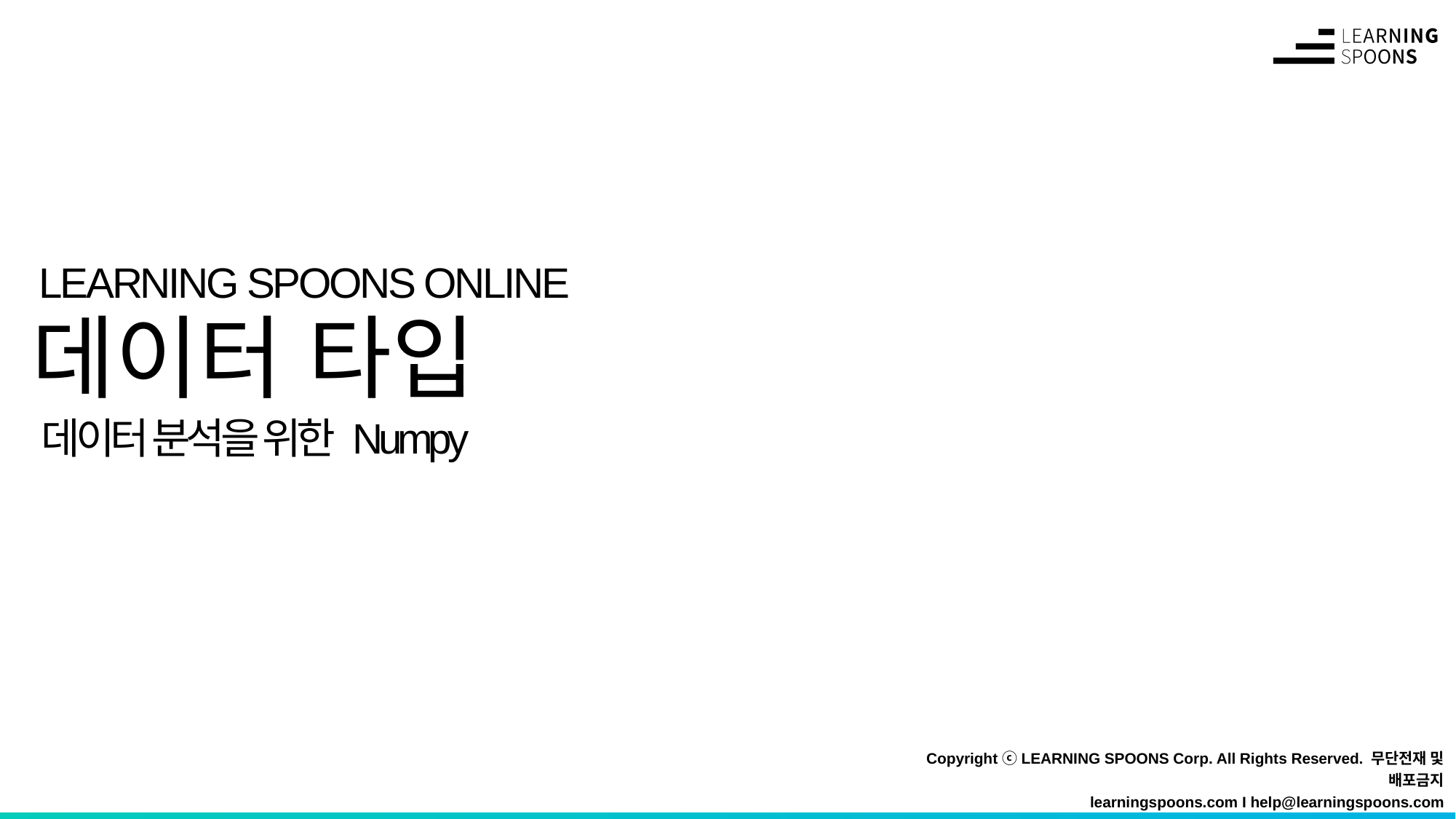

# 데이터 타입
데이터 분석을 위한 Numpy